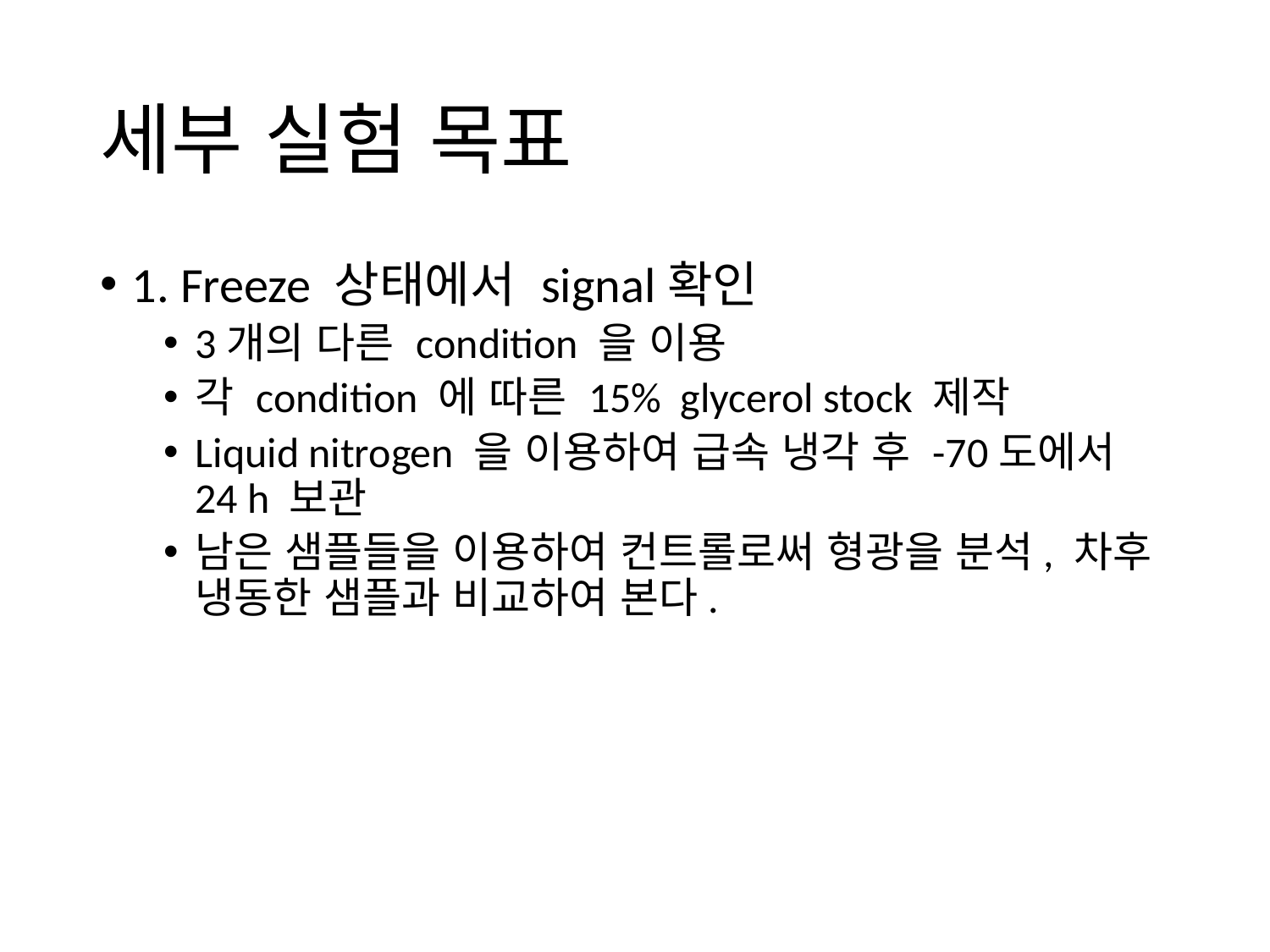

# 세부 실험 목표
1. Freeze 상태에서 signal확인
3개의 다른 condition 을 이용
각 condition 에 따른 15%  glycerol stock 제작
Liquid nitrogen 을 이용하여 급속 냉각 후 -70도에서 24 h 보관
남은 샘플들을 이용하여 컨트롤로써 형광을 분석, 차후 냉동한 샘플과 비교하여 본다.